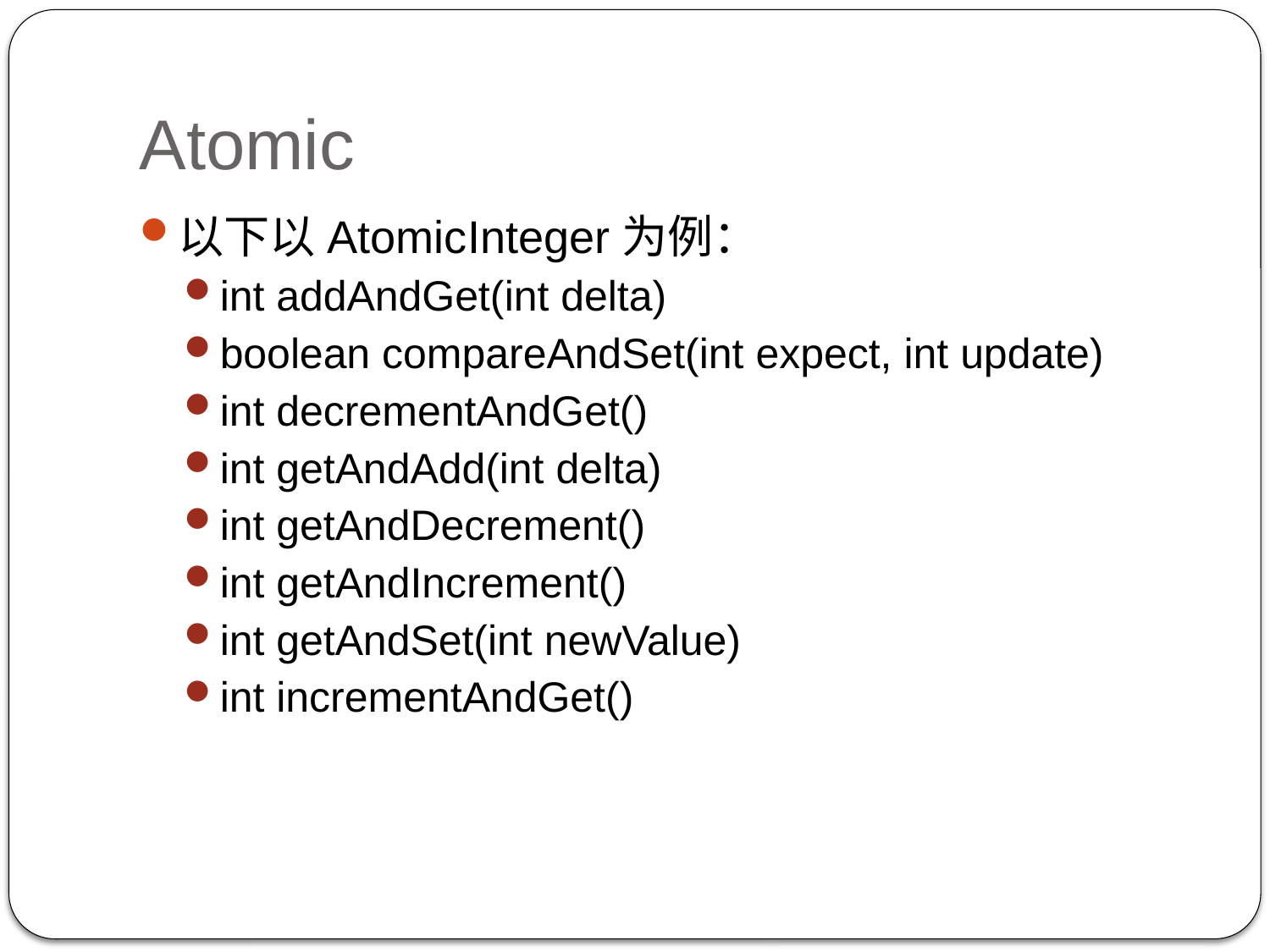

# Atomic
以下以AtomicInteger为例：
int addAndGet(int delta)
boolean compareAndSet(int expect, int update)
int decrementAndGet()
int getAndAdd(int delta)
int getAndDecrement()
int getAndIncrement()
int getAndSet(int newValue)
int incrementAndGet()